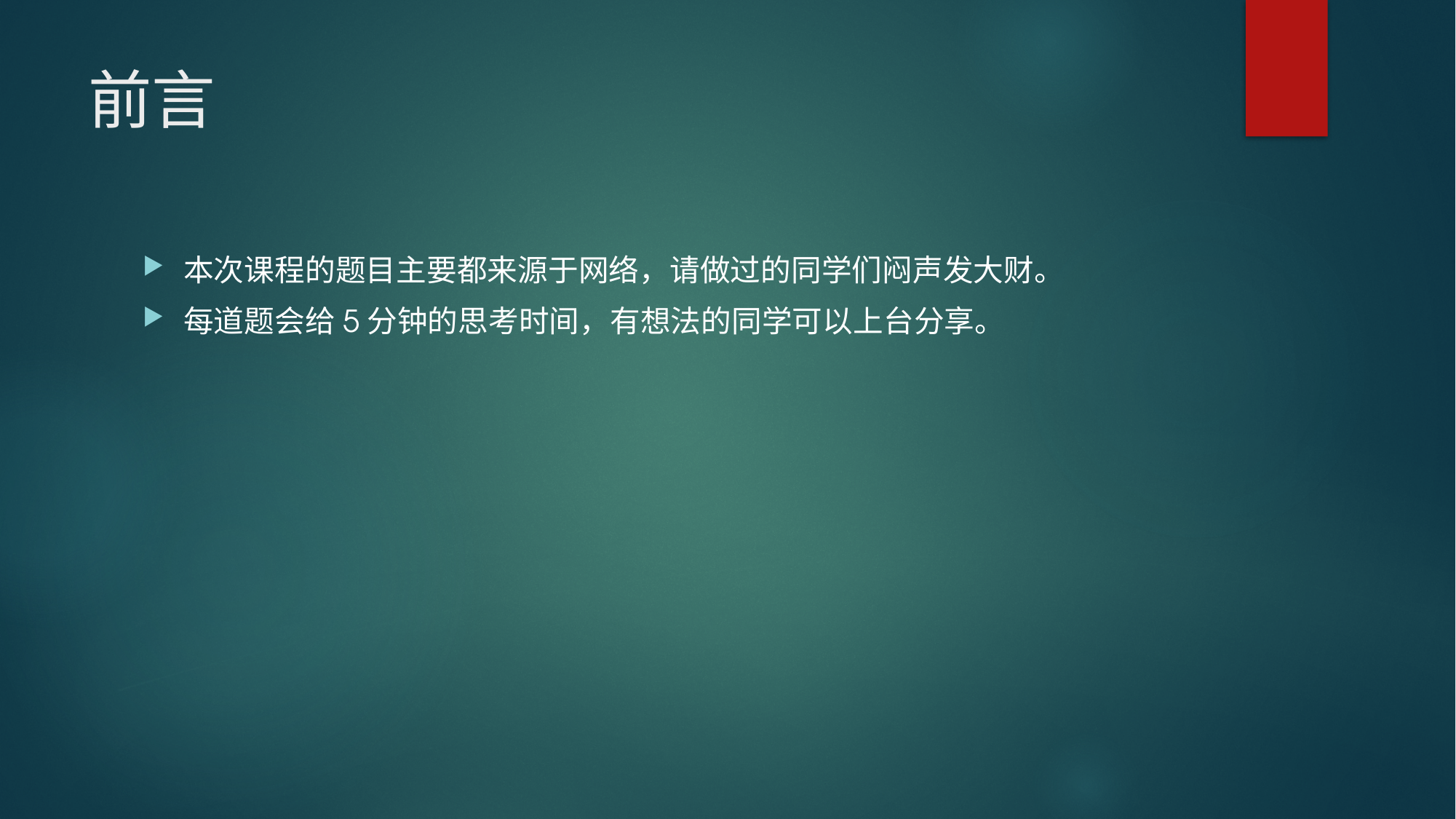

# 前言
本次课程的题目主要都来源于网络，请做过的同学们闷声发大财。
每道题会给5分钟的思考时间，有想法的同学可以上台分享。